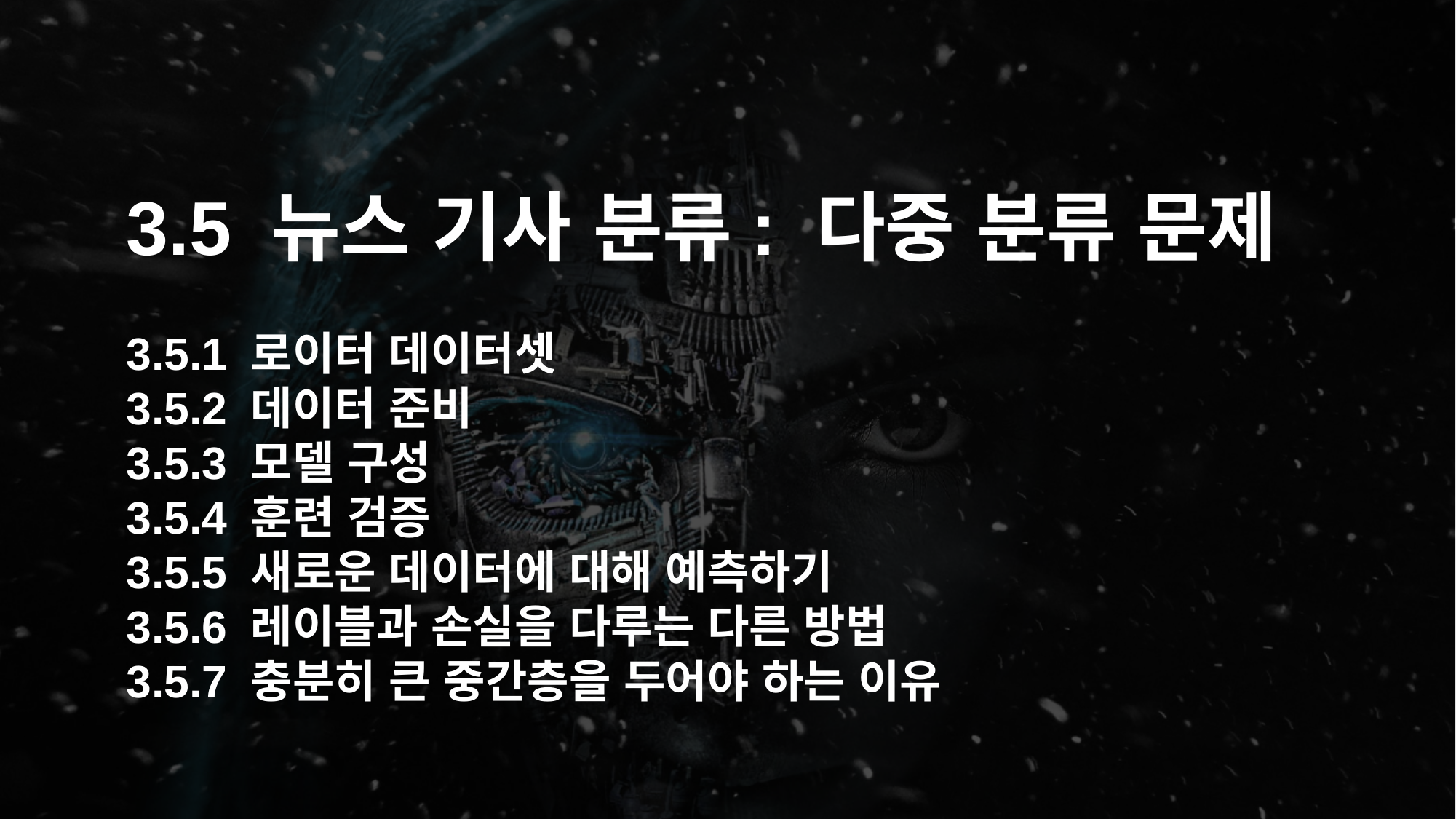

3.5 뉴스 기사 분류: 다중 분류 문제

3.5.1 로이터 데이터셋
3.5.2 데이터 준비
3.5.3 모델 구성
3.5.4 훈련 검증
3.5.5 새로운 데이터에 대해 예측하기
3.5.6 레이블과 손실을 다루는 다른 방법
3.5.7 충분히 큰 중간층을 두어야 하는 이유